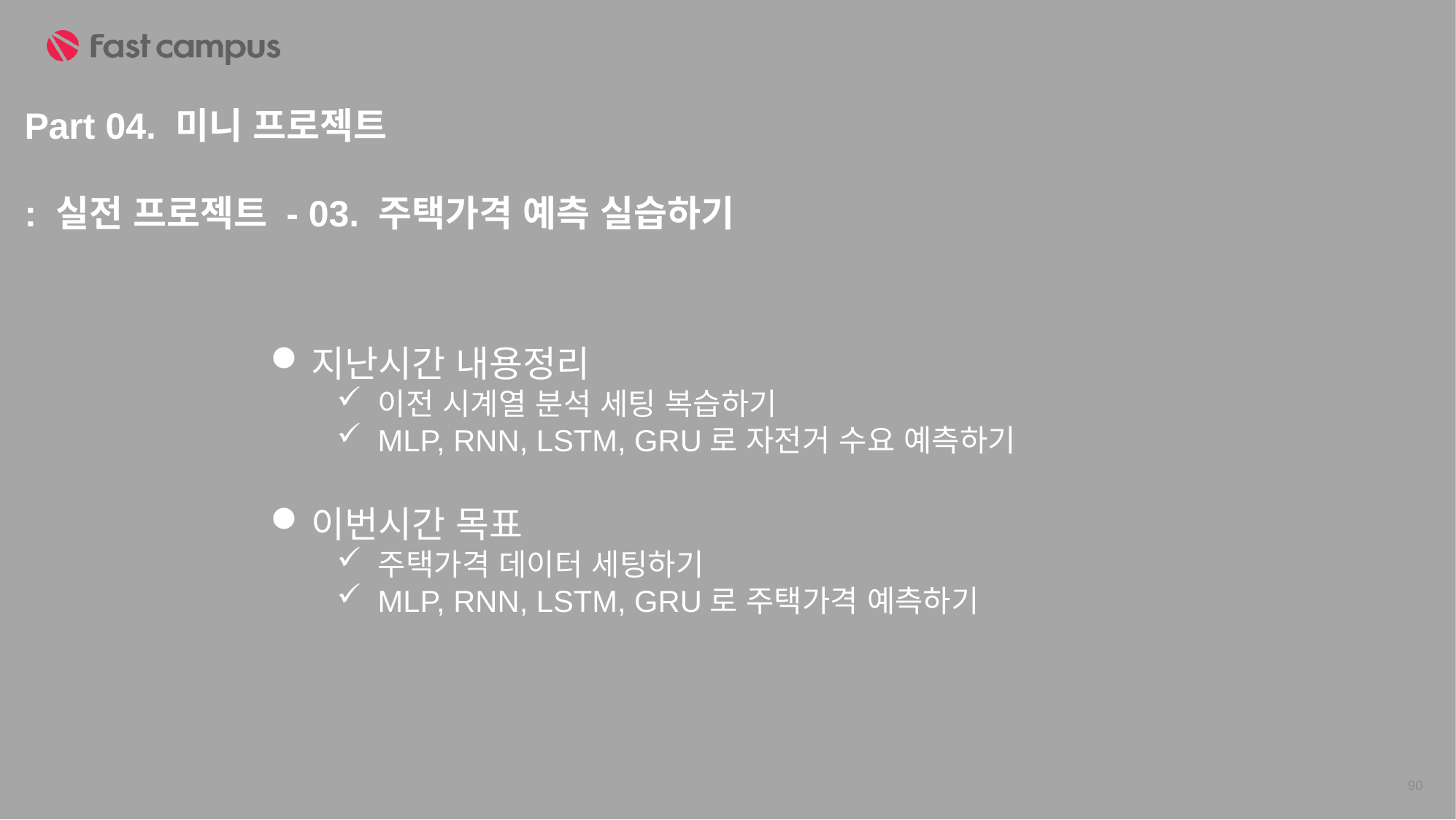

Part 04. 미니 프로젝트

: 실전 프로젝트 - 03. 주택가격 예측 실습하기
지난시간 내용정리
이전 시계열 분석 세팅 복습하기
MLP, RNN, LSTM, GRU로 자전거 수요 예측하기

이번시간 목표
주택가격 데이터 세팅하기
MLP, RNN, LSTM, GRU로 주택가격 예측하기
90